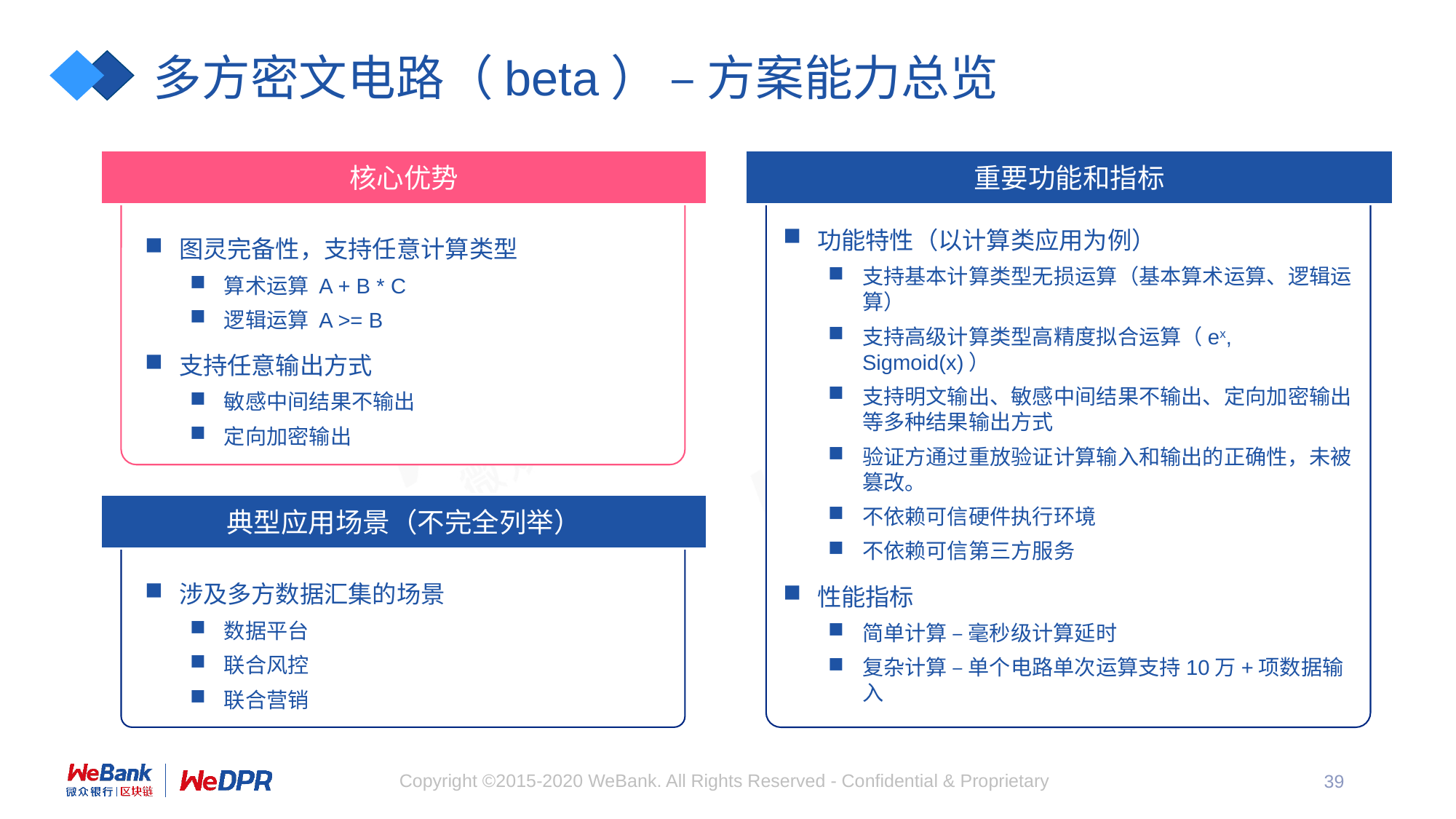

# 多方密文电路（beta） – 方案能力总览
核心优势
重要功能和指标

功能特性（以计算类应用为例）
支持基本计算类型无损运算（基本算术运算、逻辑运算）
支持高级计算类型高精度拟合运算（ex, Sigmoid(x)）
支持明文输出、敏感中间结果不输出、定向加密输出等多种结果输出方式
验证方通过重放验证计算输入和输出的正确性，未被篡改。
不依赖可信硬件执行环境
不依赖可信第三方服务
性能指标
简单计算 – 毫秒级计算延时
复杂计算 – 单个电路单次运算支持10万+项数据输入
图灵完备性，支持任意计算类型
算术运算 A + B * C
逻辑运算 A >= B
支持任意输出方式
敏感中间结果不输出
定向加密输出
典型应用场景（不完全列举）

涉及多方数据汇集的场景
数据平台
联合风控
联合营销
39